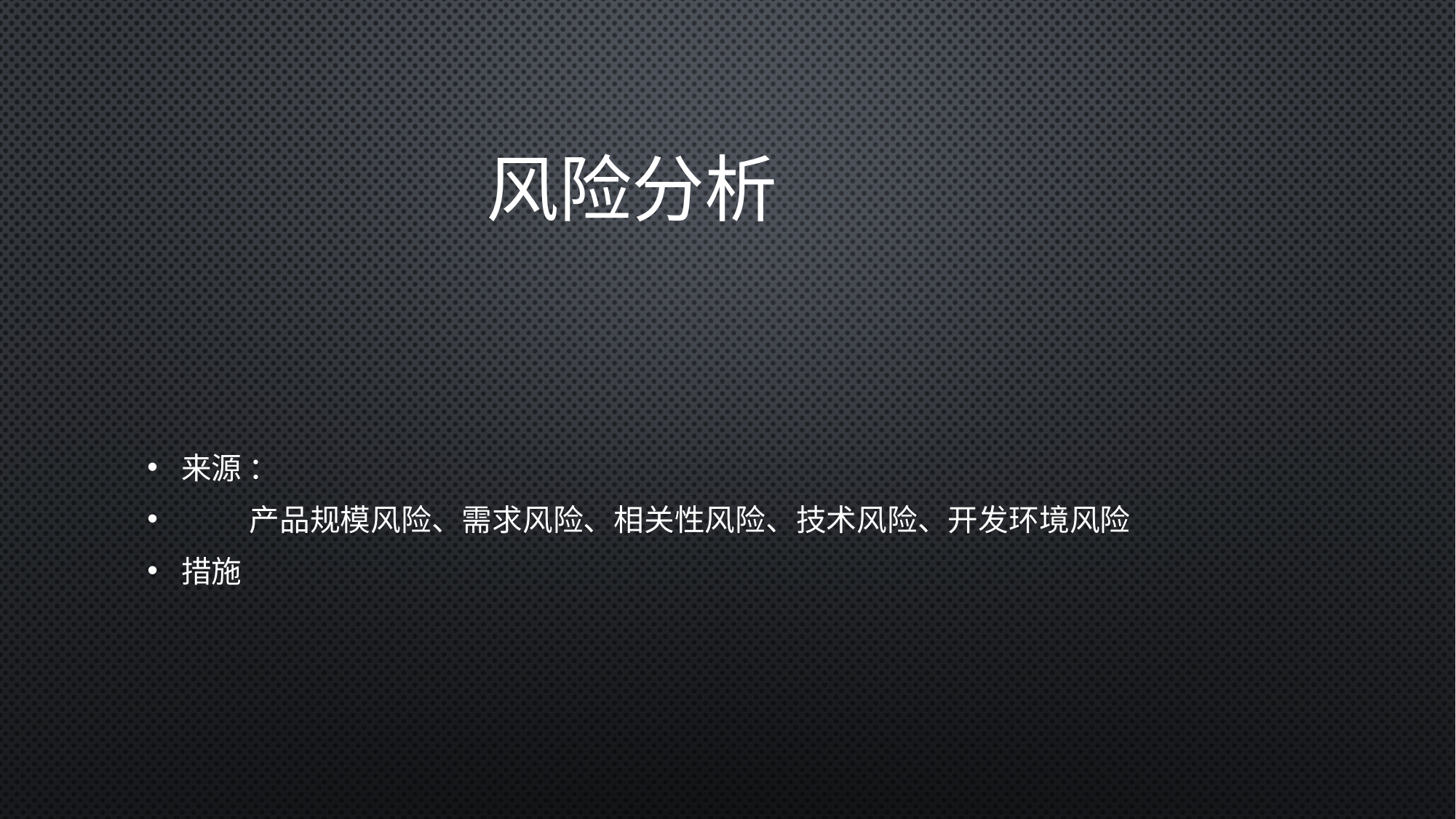

# 风险分析
来源 ：
         产品规模风险、需求风险、相关性风险、技术风险、开发环境风险
措施